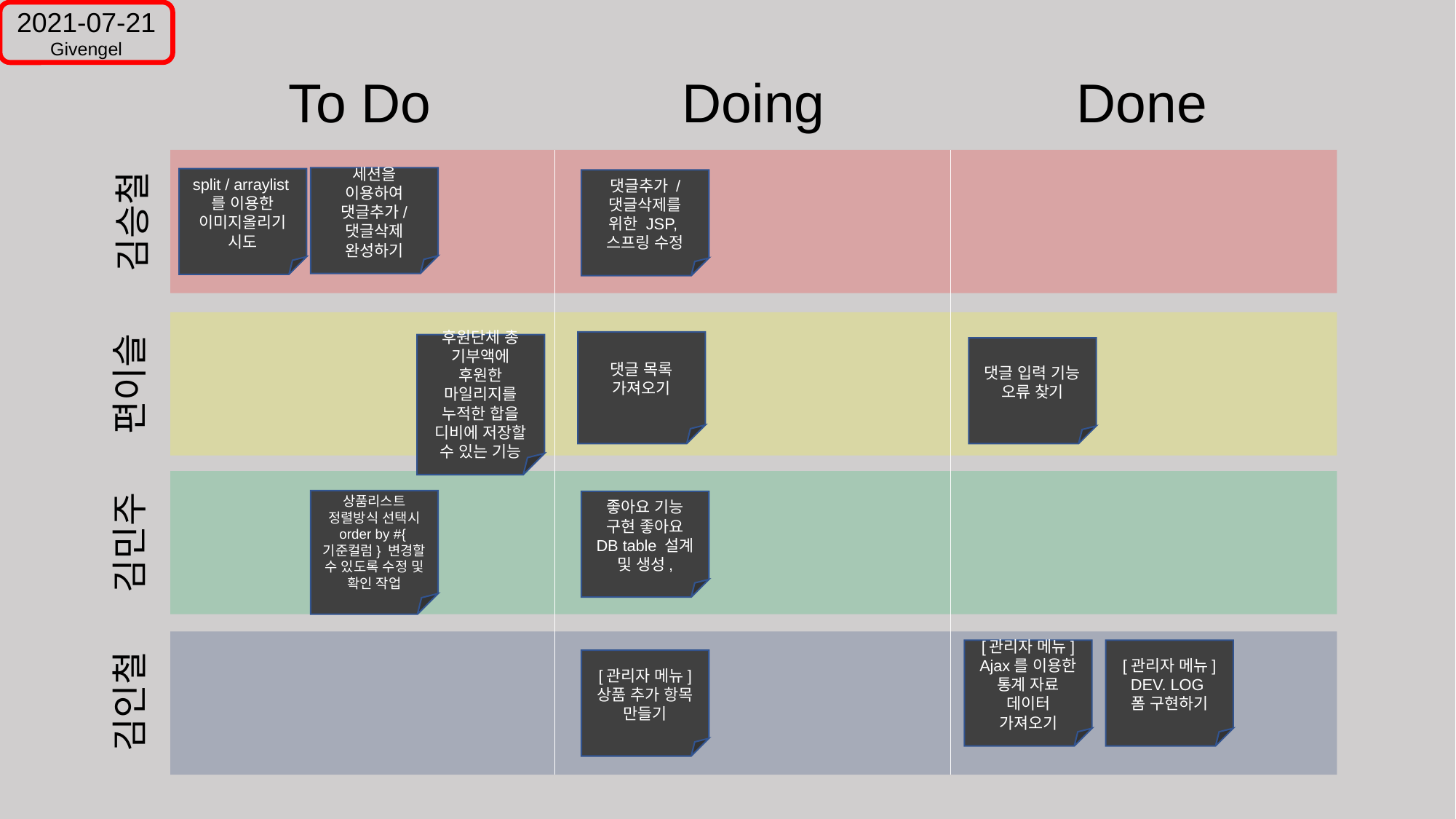

2021-07-21
Givengel
Done
Doing
To Do

세션을 이용하여 댓글추가/ 댓글삭제 완성하기
split / arraylist를 이용한 이미지올리기 시도
댓글추가 / 댓글삭제를 위한 JSP,스프링 수정
김승철

댓글 목록 가져오기
후원단체 총 기부액에 후원한 마일리지를 누적한 합을 디비에 저장할 수 있는 기능
댓글 입력 기능 오류 찾기
편이슬

상품리스트 정렬방식 선택시 order by #{기준컬럼} 변경할 수 있도록 수정 및 확인 작업
좋아요 기능 구현 좋아요 DB table 설계 및 생성,
김민주

[관리자 메뉴]
Ajax를 이용한 통계 자료 데이터 가져오기
[관리자 메뉴]
DEV. LOG
폼 구현하기
[관리자 메뉴]
상품 추가 항목 만들기
김인철